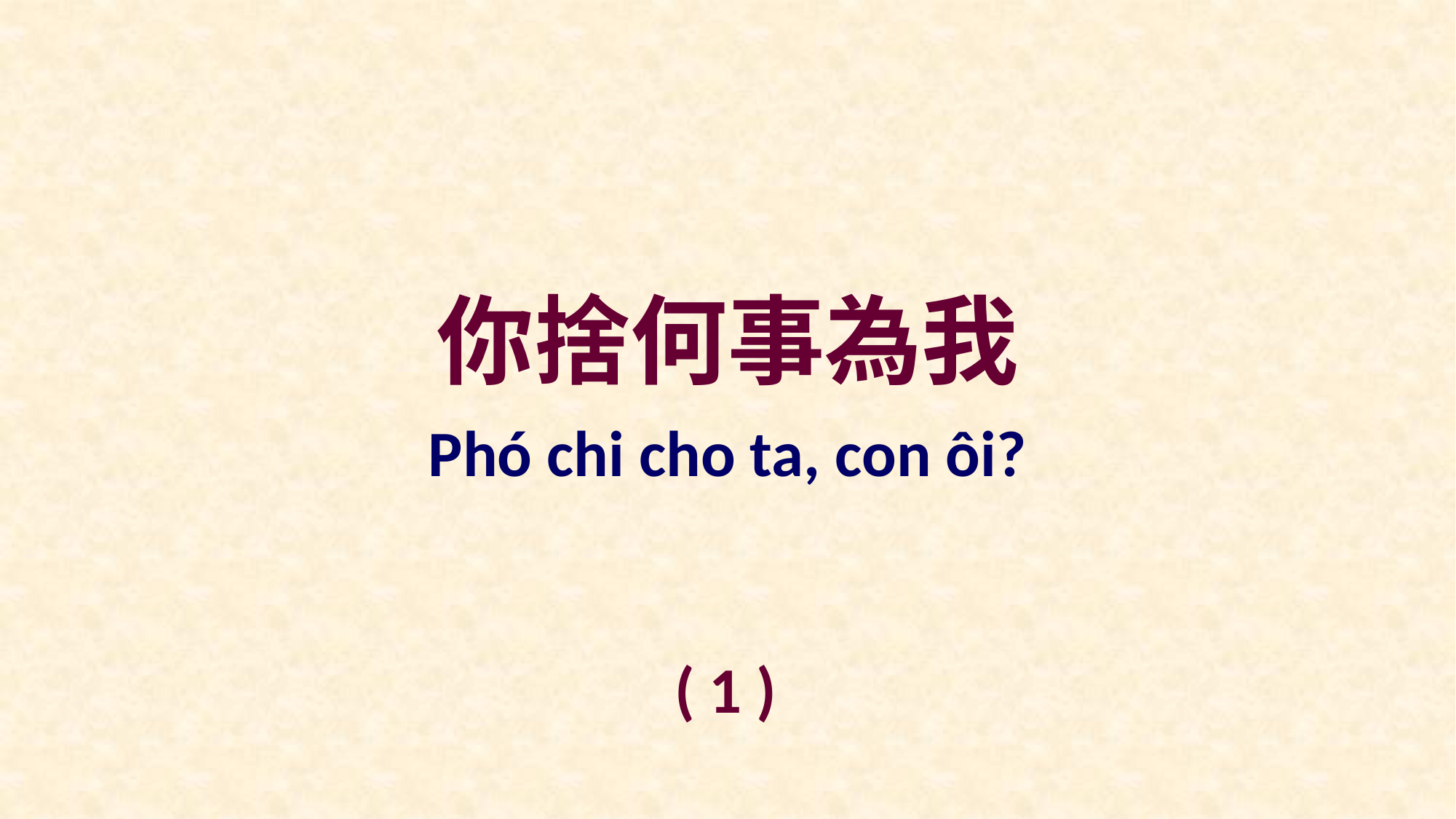

你捨何事為我
Phó chi cho ta, con ôi?
( 1 )